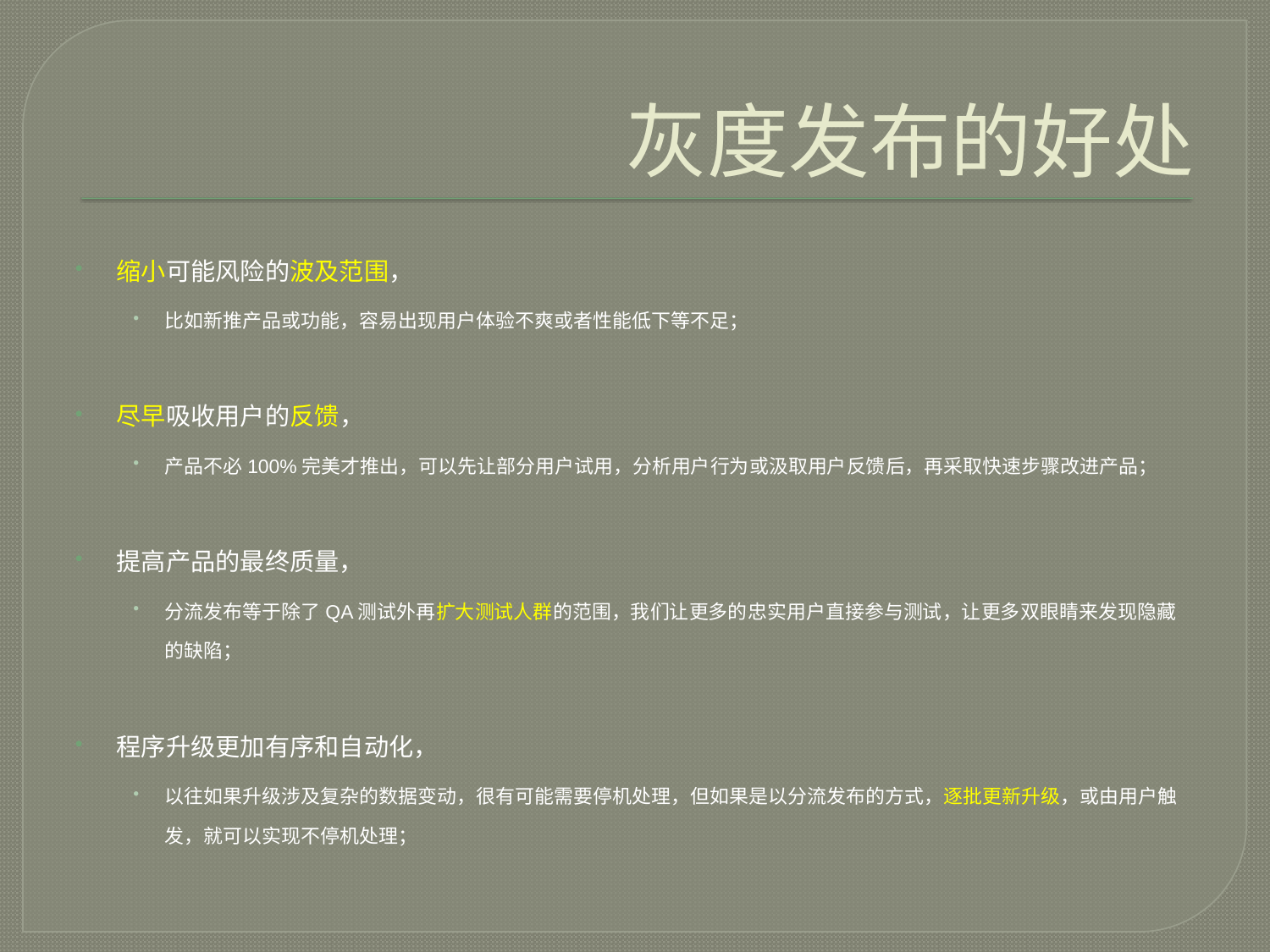

# 灰度发布的好处
缩小可能风险的波及范围，
比如新推产品或功能，容易出现用户体验不爽或者性能低下等不足；

尽早吸收用户的反馈，
产品不必100%完美才推出，可以先让部分用户试用，分析用户行为或汲取用户反馈后，再采取快速步骤改进产品；

提高产品的最终质量，
分流发布等于除了QA测试外再扩大测试人群的范围，我们让更多的忠实用户直接参与测试，让更多双眼睛来发现隐藏的缺陷；

程序升级更加有序和自动化，
以往如果升级涉及复杂的数据变动，很有可能需要停机处理，但如果是以分流发布的方式，逐批更新升级，或由用户触发，就可以实现不停机处理；